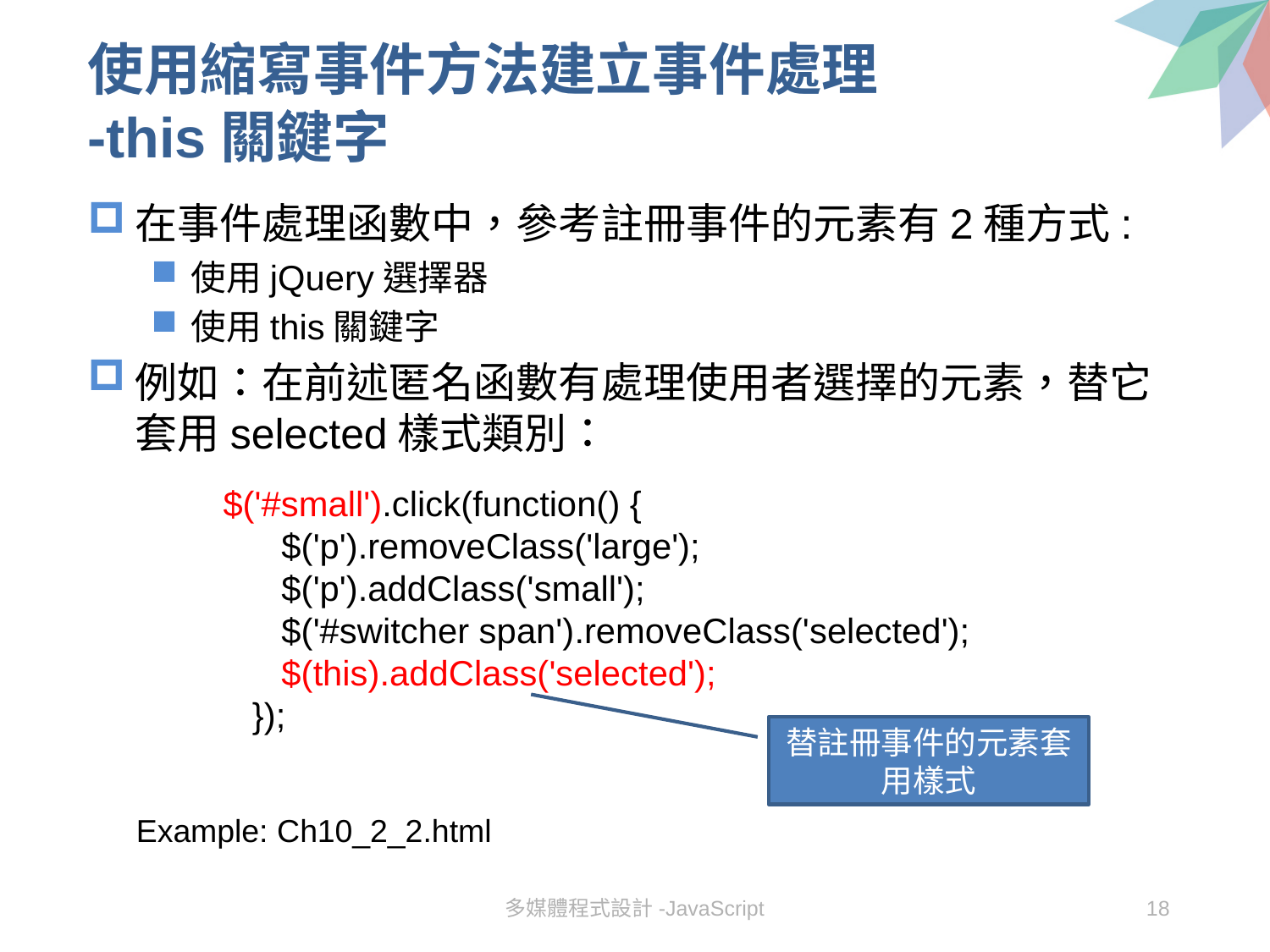

# 使用縮寫事件方法建立事件處理 -this關鍵字
在事件處理函數中，參考註冊事件的元素有2種方式:
使用jQuery選擇器
使用this關鍵字
例如：在前述匿名函數有處理使用者選擇的元素，替它套用selected樣式類別：
$('#small').click(function() {
      $('p').removeClass('large');
      $('p').addClass('small');
      $('#switcher span').removeClass('selected');
      $(this).addClass('selected');
   });
替註冊事件的元素套用樣式
Example: Ch10_2_2.html
多媒體程式設計-JavaScript
18